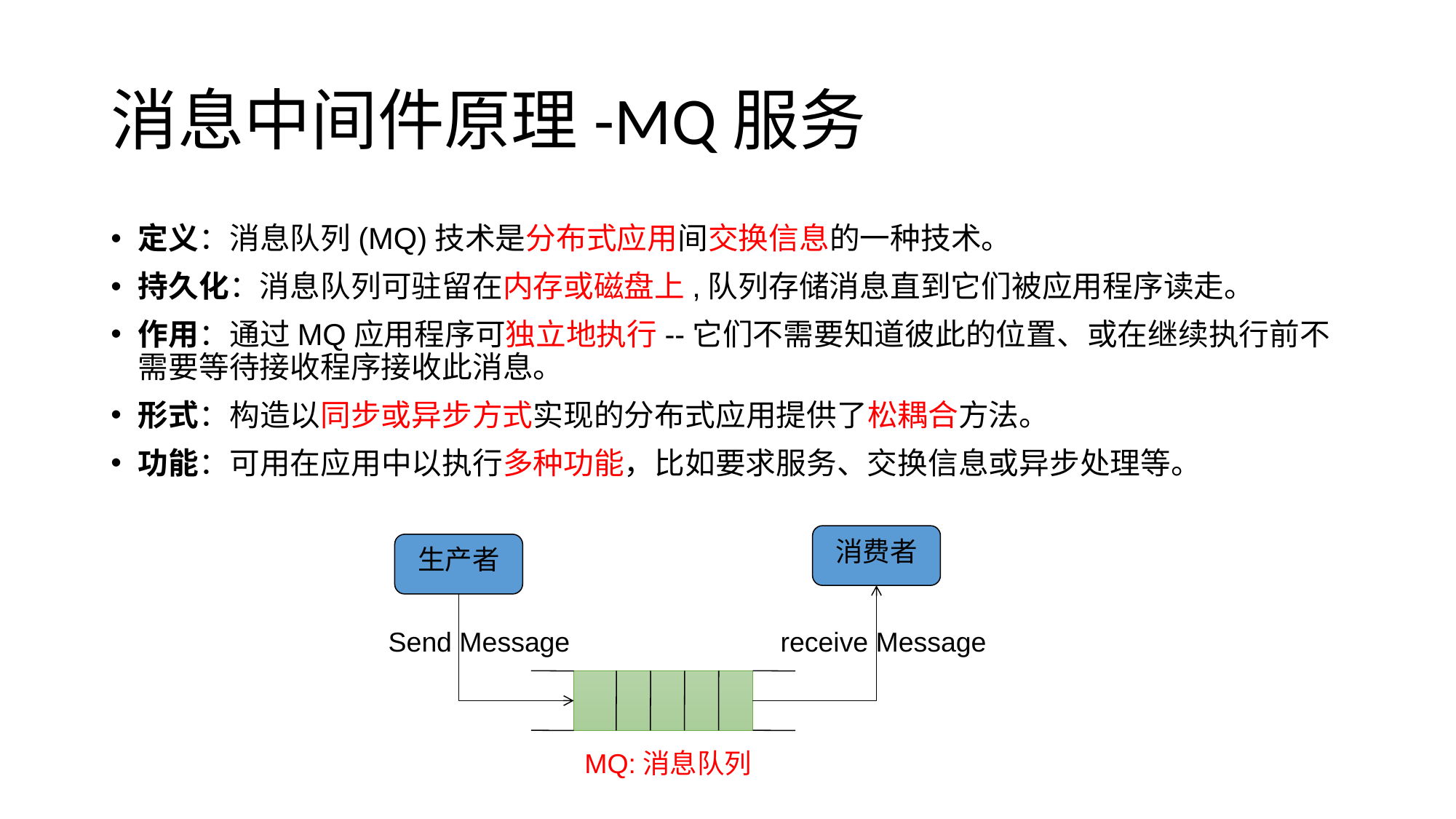

# 消息中间件原理-MQ服务
定义：消息队列(MQ)技术是分布式应用间交换信息的一种技术。
持久化：消息队列可驻留在内存或磁盘上,队列存储消息直到它们被应用程序读走。
作用：通过MQ应用程序可独立地执行--它们不需要知道彼此的位置、或在继续执行前不需要等待接收程序接收此消息。
形式：构造以同步或异步方式实现的分布式应用提供了松耦合方法。
功能：可用在应用中以执行多种功能，比如要求服务、交换信息或异步处理等。

消费者
生产者
Send Message
receive Message

MQ:消息队列